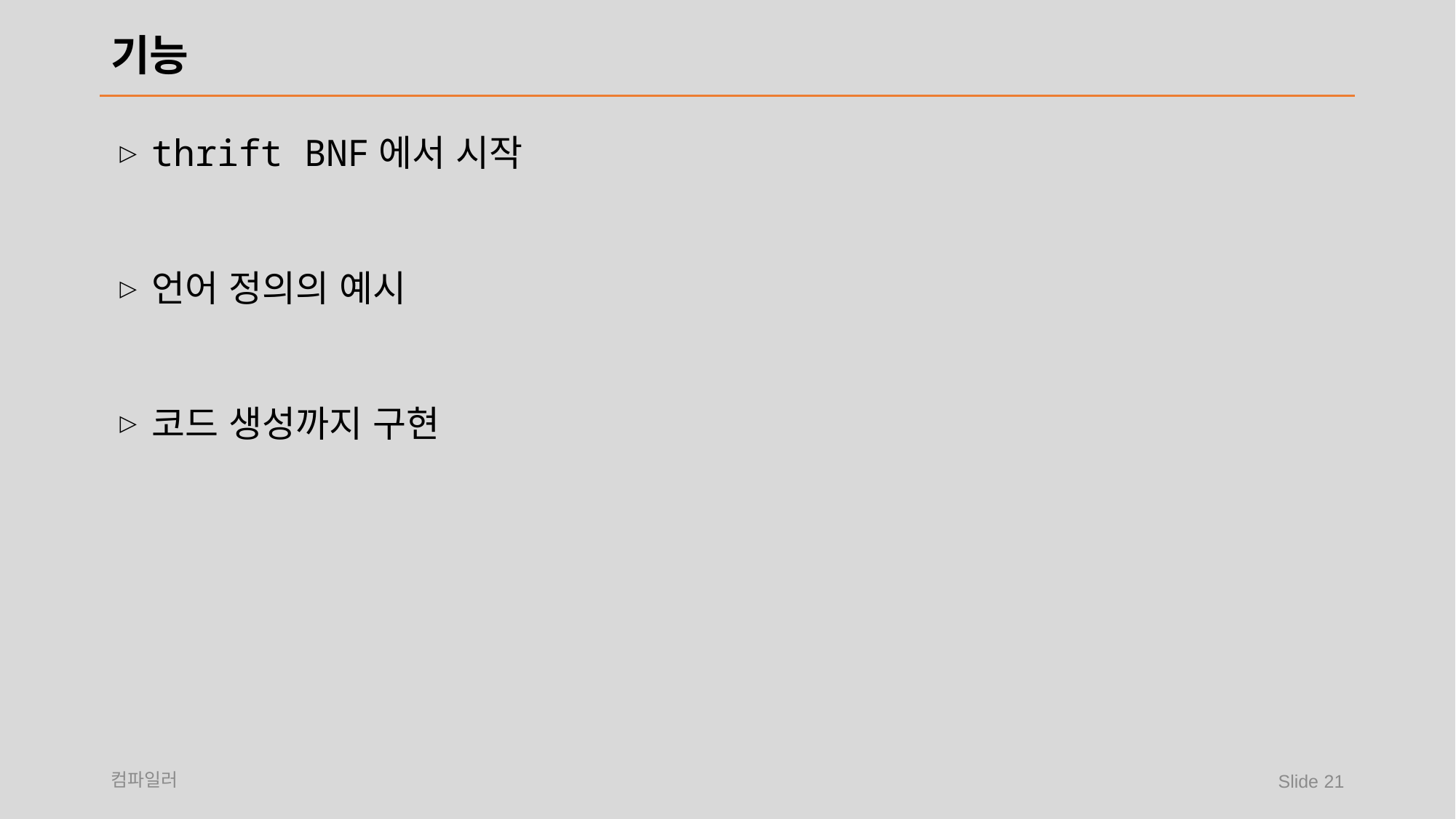

# 기능
thrift BNF에서 시작

언어 정의의 예시

코드 생성까지 구현

컴파일러
21